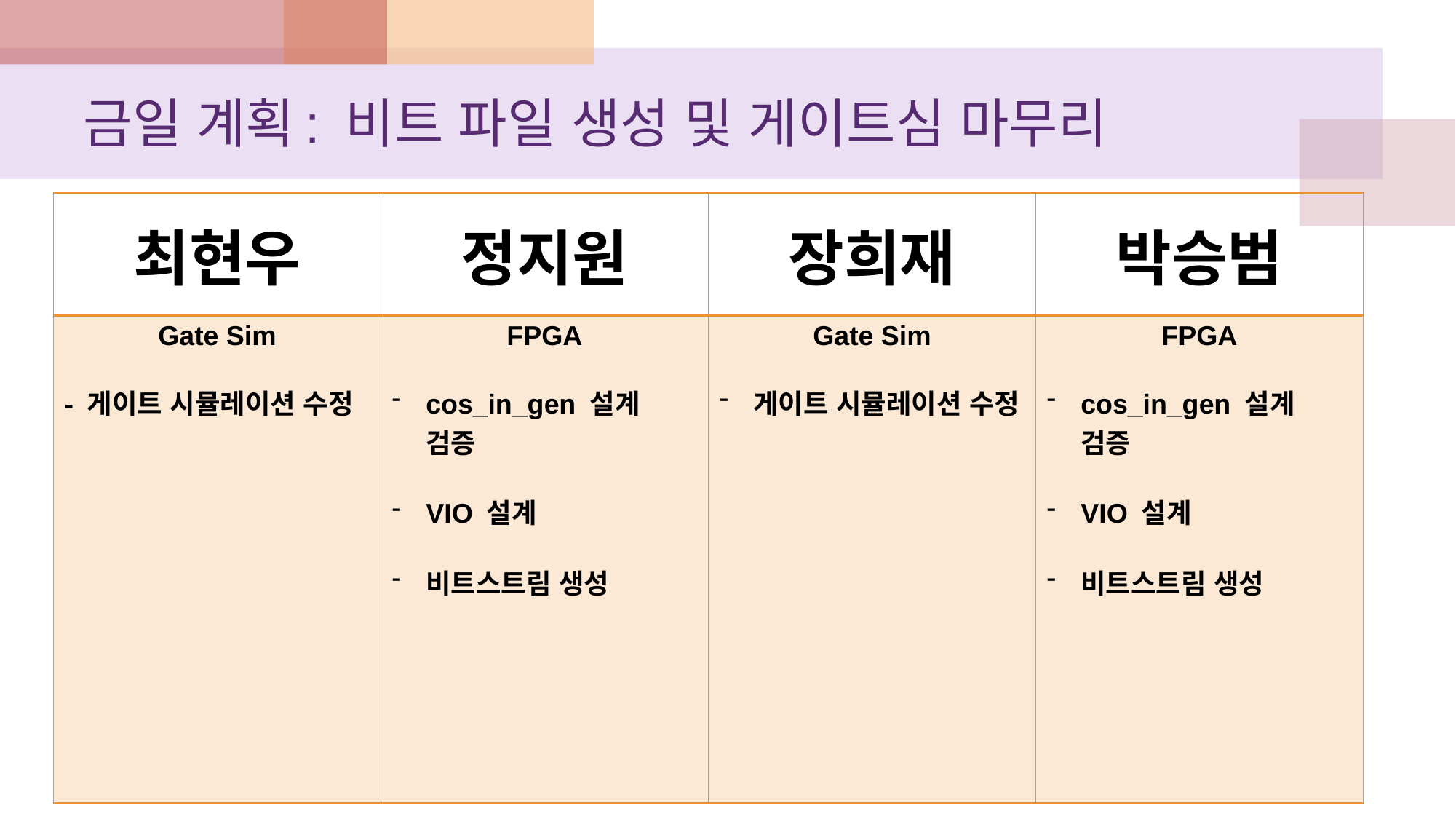

# 금일 계획: 비트 파일 생성 및 게이트심 마무리
| 최현우 | 정지원 | 장희재 | 박승범 |
| --- | --- | --- | --- |
| Gate Sim - 게이트 시뮬레이션 수정 | FPGA cos\_in\_gen 설계 검증 VIO 설계 비트스트림 생성 | Gate Sim 게이트 시뮬레이션 수정 | FPGA cos\_in\_gen 설계 검증 VIO 설계 비트스트림 생성 |